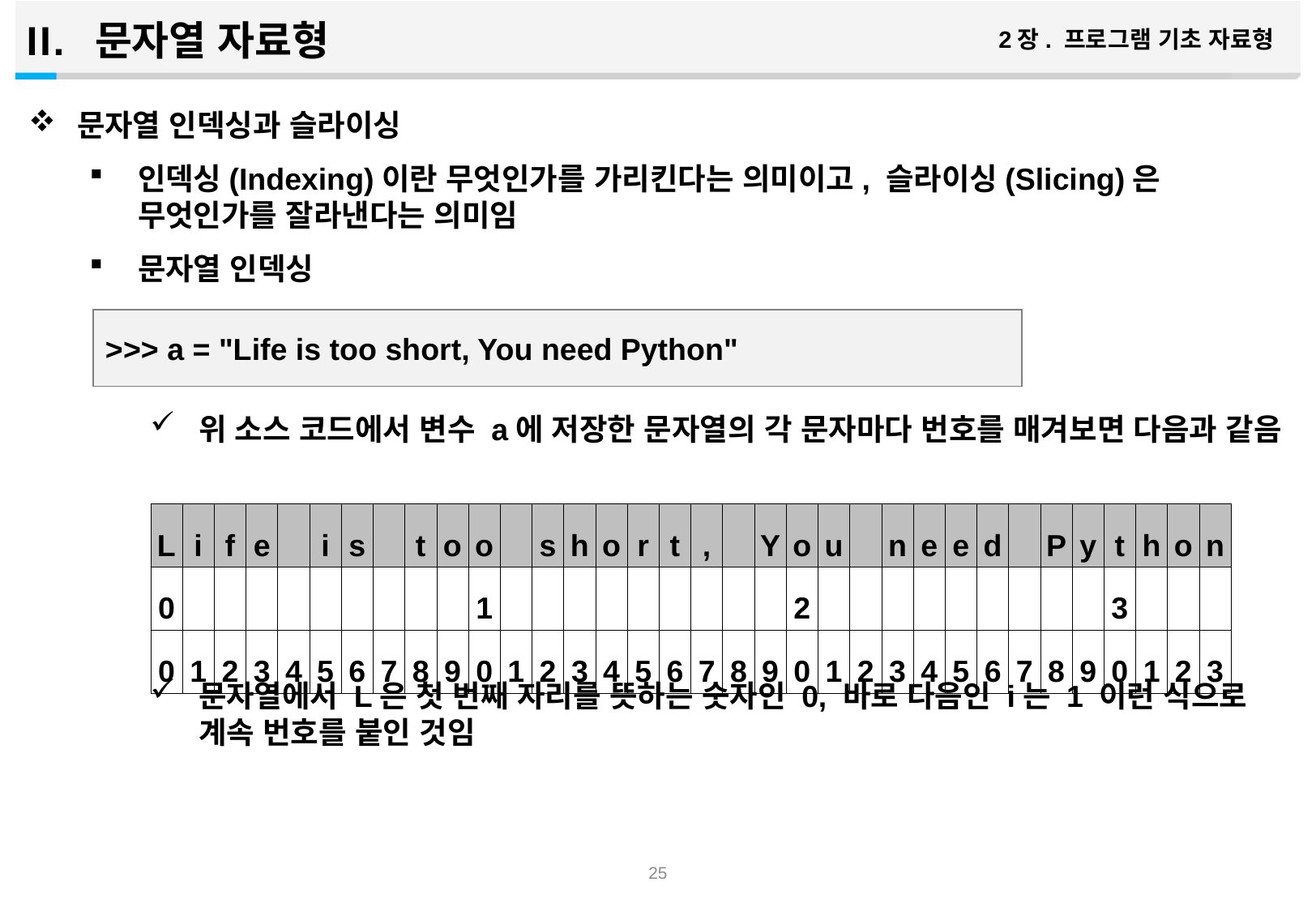

문자열 자료형
2장. 프로그램 기초 자료형
문자열 인덱싱과 슬라이싱
인덱싱(Indexing)이란 무엇인가를 가리킨다는 의미이고, 슬라이싱(Slicing)은 무엇인가를 잘라낸다는 의미임
문자열 인덱싱

위 소스 코드에서 변수 a에 저장한 문자열의 각 문자마다 번호를 매겨보면 다음과 같음

문자열에서 L은 첫 번째 자리를 뜻하는 숫자인 0, 바로 다음인 i는 1 이런 식으로 계속 번호를 붙인 것임
>>> a = "Life is too short, You need Python"
| L | i | f | e |  | i | s |  | t | o | o |  | s | h | o | r | t | , |  | Y | o | u |  | n | e | e | d |  | P | y | t | h | o | n |
| --- | --- | --- | --- | --- | --- | --- | --- | --- | --- | --- | --- | --- | --- | --- | --- | --- | --- | --- | --- | --- | --- | --- | --- | --- | --- | --- | --- | --- | --- | --- | --- | --- | --- |
| 0 |  |  |  |  |  |  |  |  |  | 1 |  |  |  |  |  |  |  |  |  | 2 |  |  |  |  |  |  |  |  |  | 3 |  |  |  |
| 0 | 1 | 2 | 3 | 4 | 5 | 6 | 7 | 8 | 9 | 0 | 1 | 2 | 3 | 4 | 5 | 6 | 7 | 8 | 9 | 0 | 1 | 2 | 3 | 4 | 5 | 6 | 7 | 8 | 9 | 0 | 1 | 2 | 3 |
25